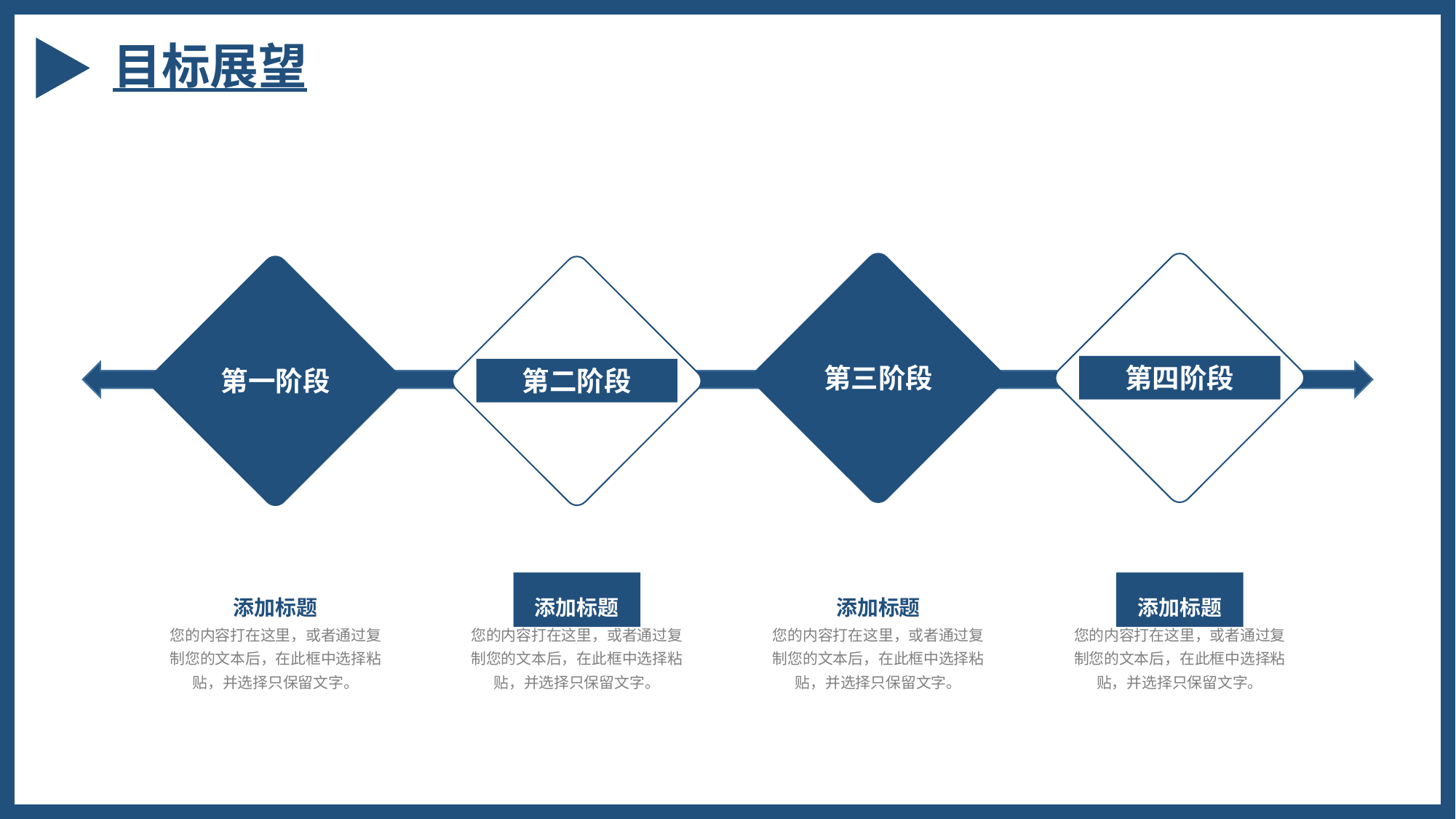

目标展望

第三阶段
第四阶段
第一阶段
第二阶段

添加标题
您的内容打在这里，或者通过复制您的文本后，在此框中选择粘贴，并选择只保留文字。
添加标题
您的内容打在这里，或者通过复制您的文本后，在此框中选择粘贴，并选择只保留文字。
添加标题
您的内容打在这里，或者通过复制您的文本后，在此框中选择粘贴，并选择只保留文字。
添加标题
您的内容打在这里，或者通过复制您的文本后，在此框中选择粘贴，并选择只保留文字。